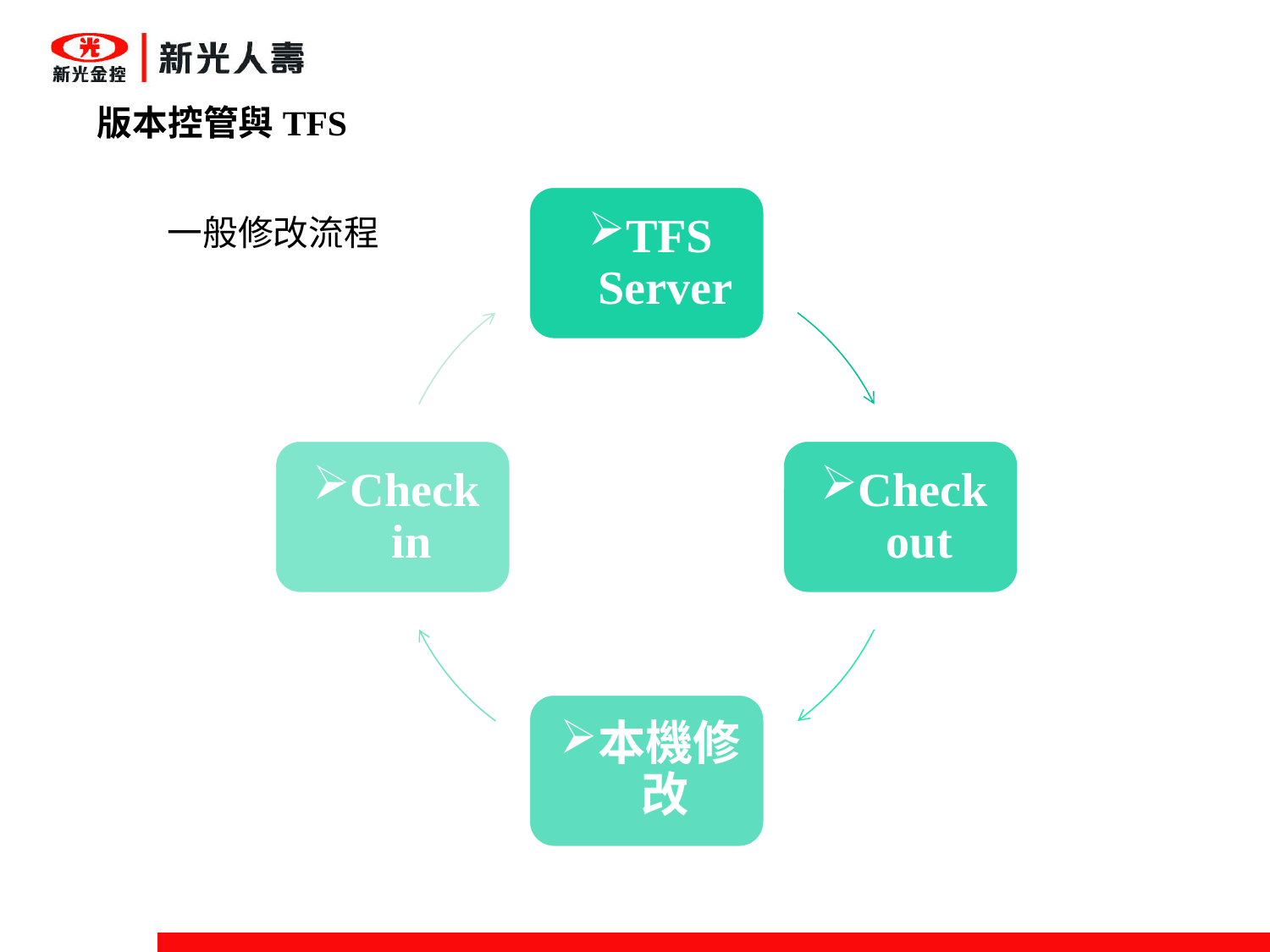

# 版本控管與TFS
TFS Server
Check out
本機修改
Check in
一般修改流程